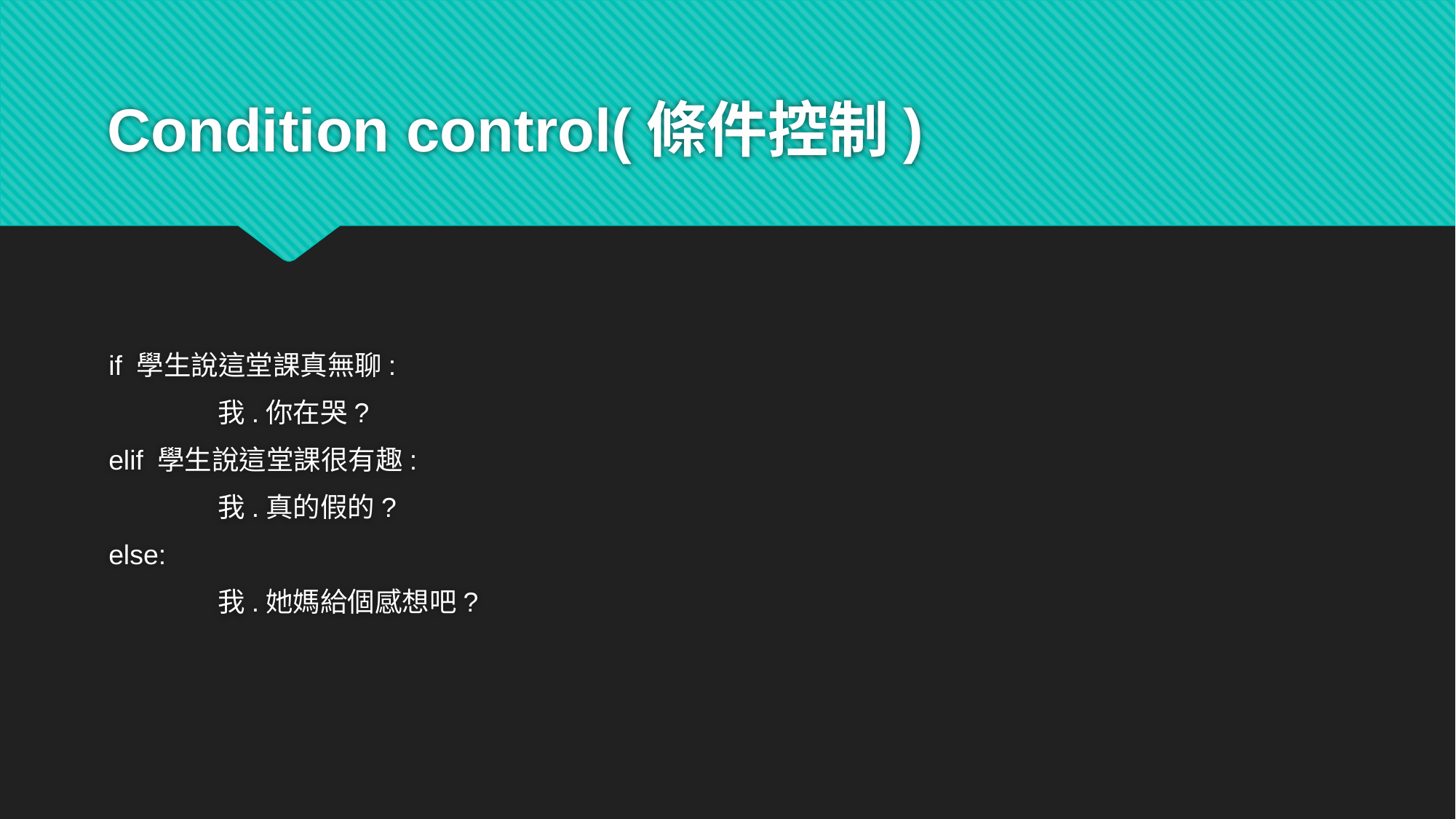

# Condition control(條件控制)
if 學生說這堂課真無聊:
	我.你在哭?
elif 學生說這堂課很有趣:
	我.真的假的?
else:
	我.她媽給個感想吧?